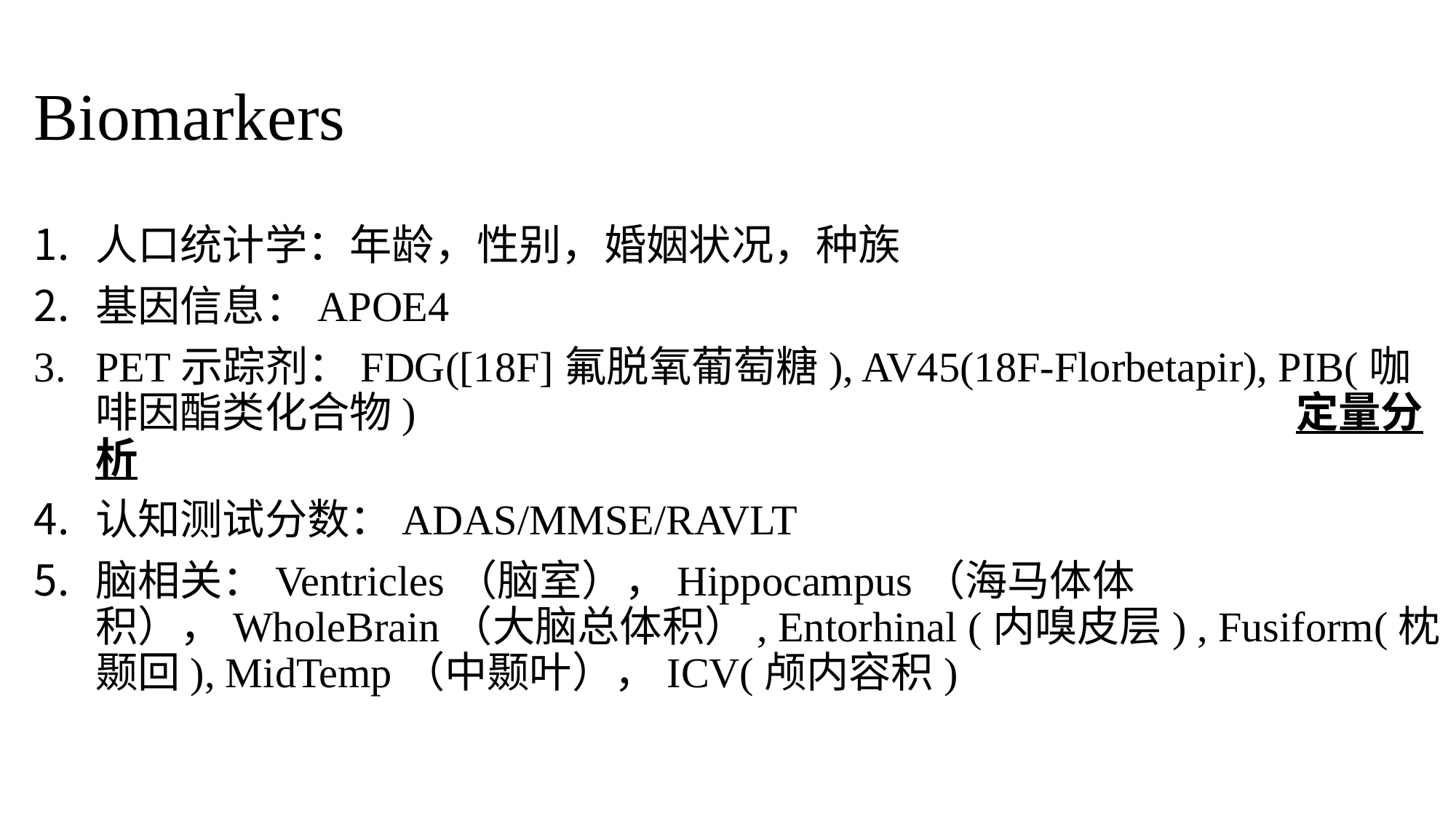

# Biomarkers
人口统计学：年龄，性别，婚姻状况，种族
基因信息：APOE4
PET示踪剂：FDG([18F]氟脱氧葡萄糖), AV45(18F-Florbetapir), PIB(咖啡因酯类化合物) 			       					定量分析
认知测试分数：ADAS/MMSE/RAVLT
脑相关：Ventricles（脑室），Hippocampus（海马体体积），WholeBrain（大脑总体积）, Entorhinal (内嗅皮层) , Fusiform(枕颞回), MidTemp（中颞叶），ICV(颅内容积)